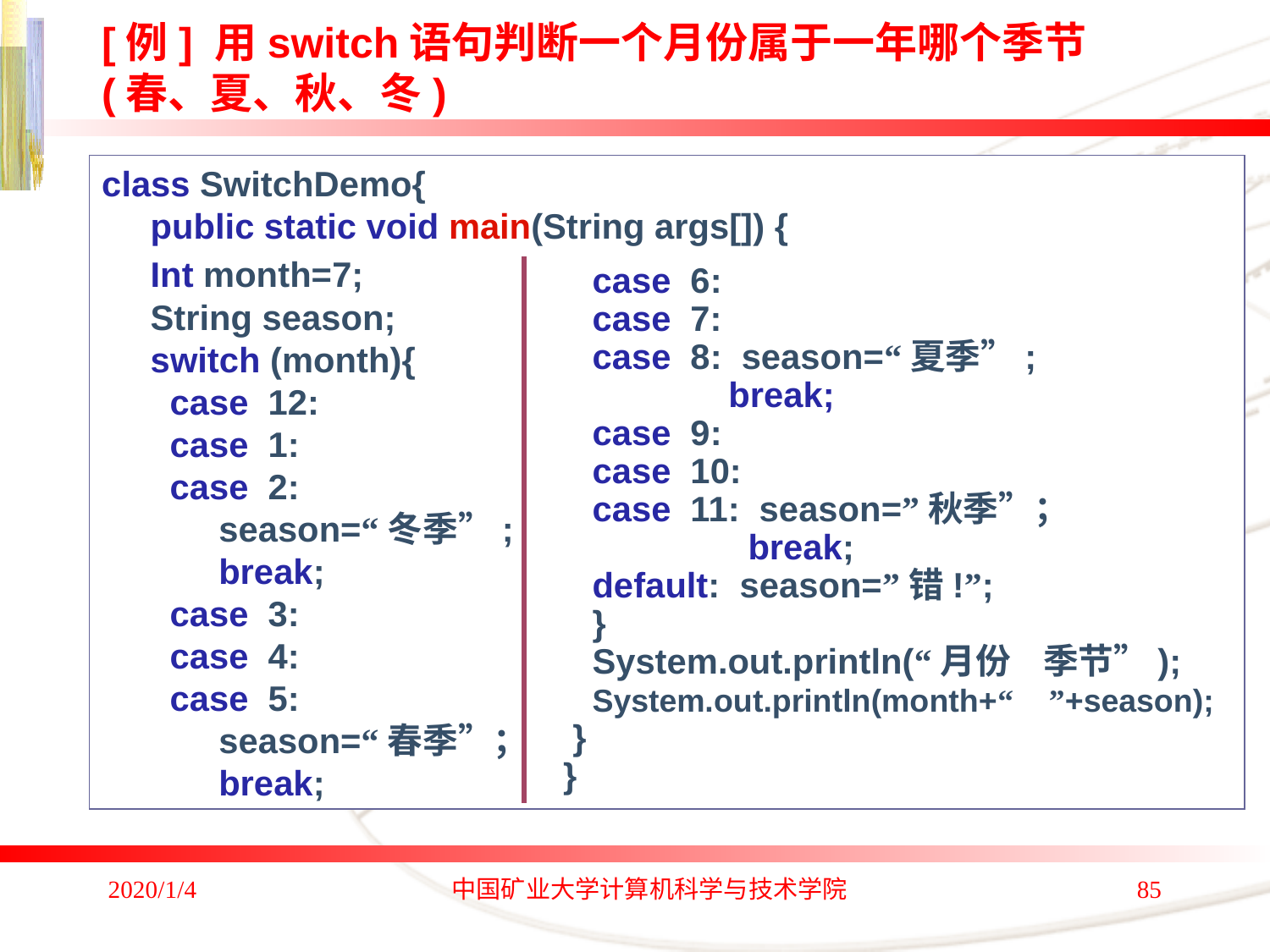

[例] 用switch语句判断一个月份属于一年哪个季节(春、夏、秋、冬)
class SwitchDemo{
     public static void main(String args[]) {

     Int month=7;
     String season;
     switch (month){
       case  12:
       case  1:
       case  2:
            season=“冬季”;
            break;
       case  3:
       case  4:
       case  5:
            season=“春季”；
            break;
   case  6:
   case  7:
   case  8:  season=“夏季”;
                 break;
   case  9:
   case  10:
   case  11:  season=”秋季”；
                   break;
   default:  season=”错!”;
   }
   System.out.println(“月份    季节”);
   System.out.println(month+“    ”+season);
 }
}

2020/1/4
中国矿业大学计算机科学与技术学院
85